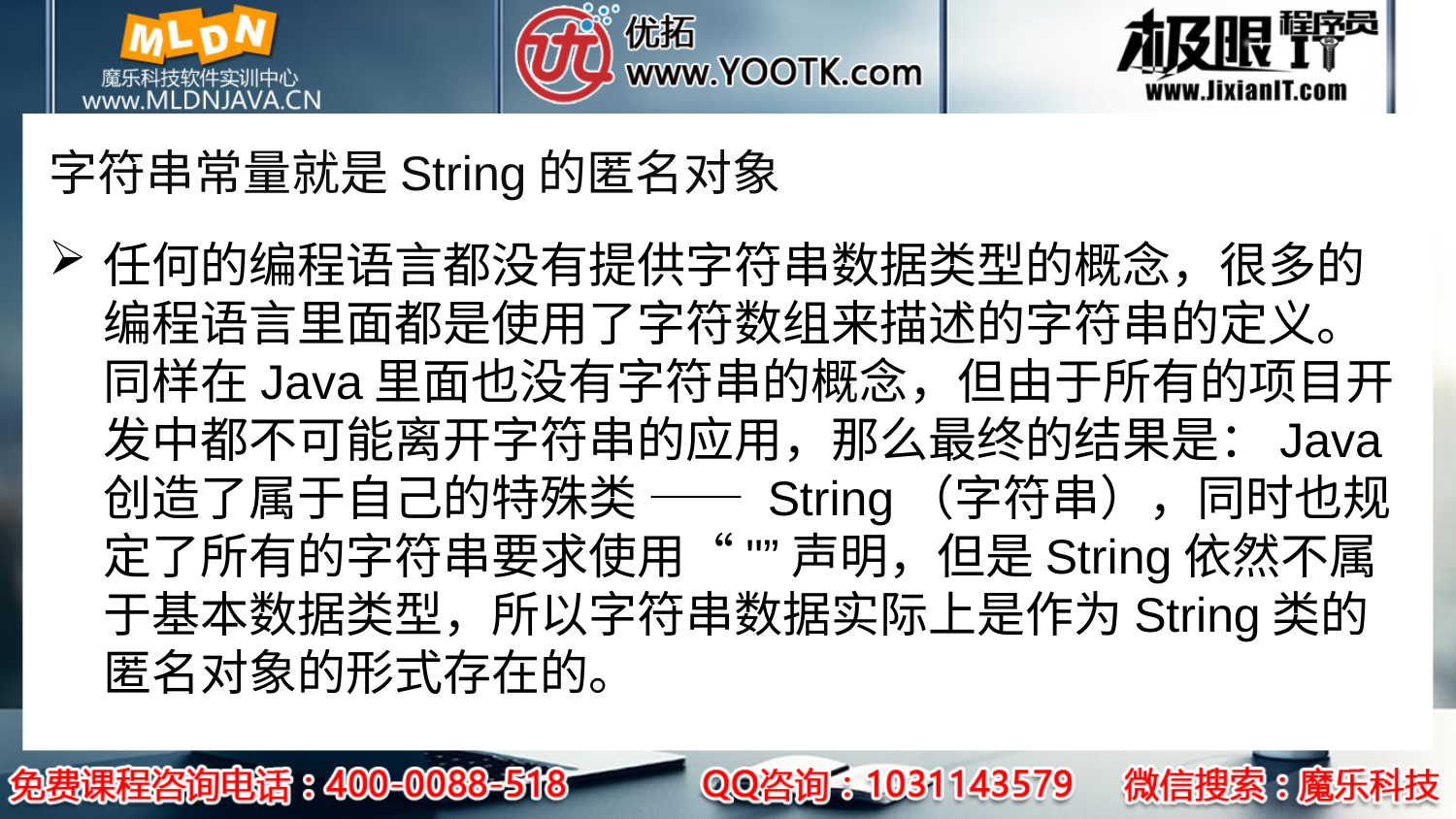

# 字符串常量就是String的匿名对象
任何的编程语言都没有提供字符串数据类型的概念，很多的编程语言里面都是使用了字符数组来描述的字符串的定义。同样在Java里面也没有字符串的概念，但由于所有的项目开发中都不可能离开字符串的应用，那么最终的结果是：Java创造了属于自己的特殊类 —— String（字符串），同时也规定了所有的字符串要求使用“"”声明，但是String依然不属于基本数据类型，所以字符串数据实际上是作为String类的匿名对象的形式存在的。